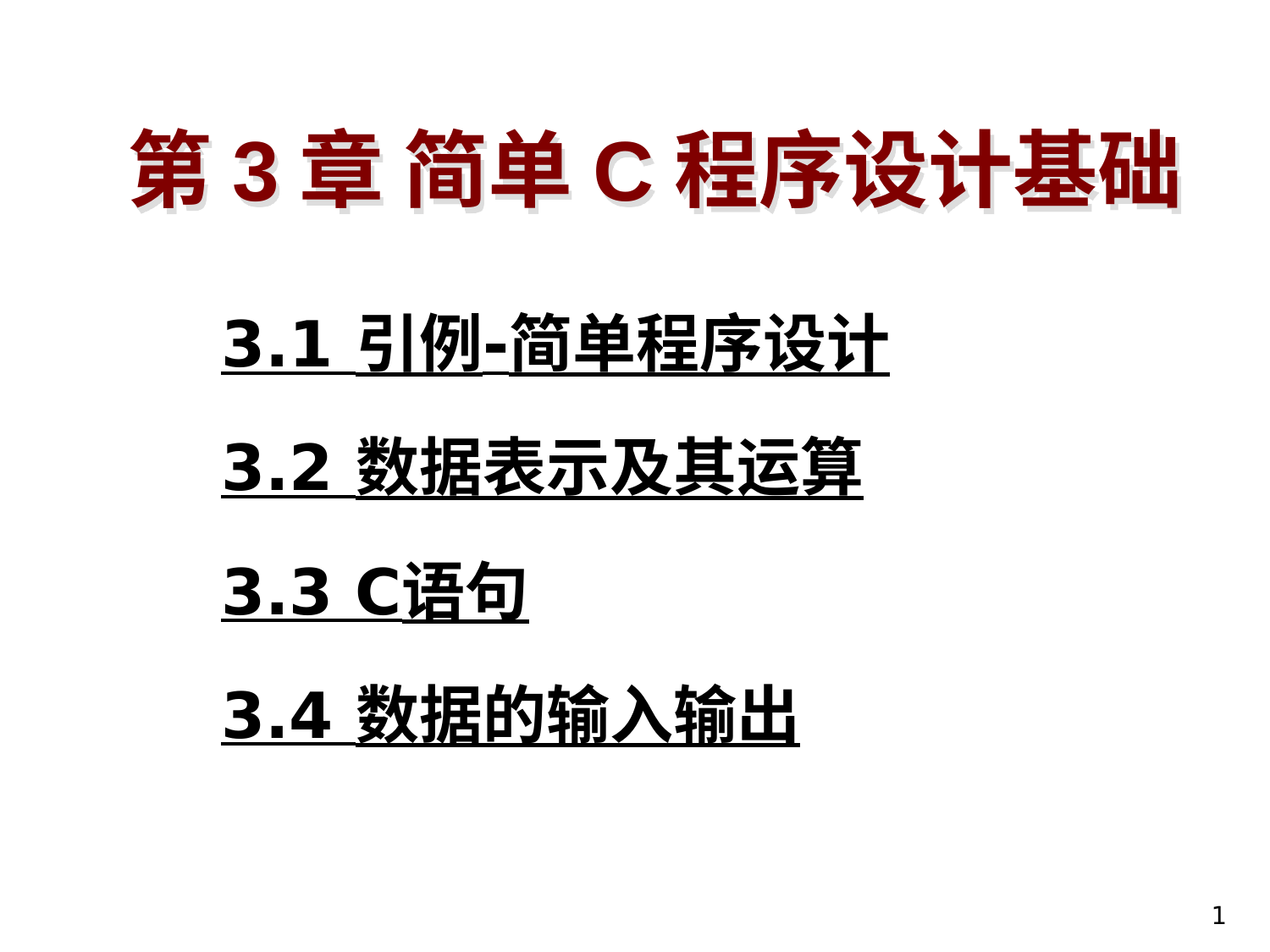

# 第3章 简单C程序设计基础
3.1 引例-简单程序设计
3.2 数据表示及其运算
3.3 C语句
3.4 数据的输入输出
1